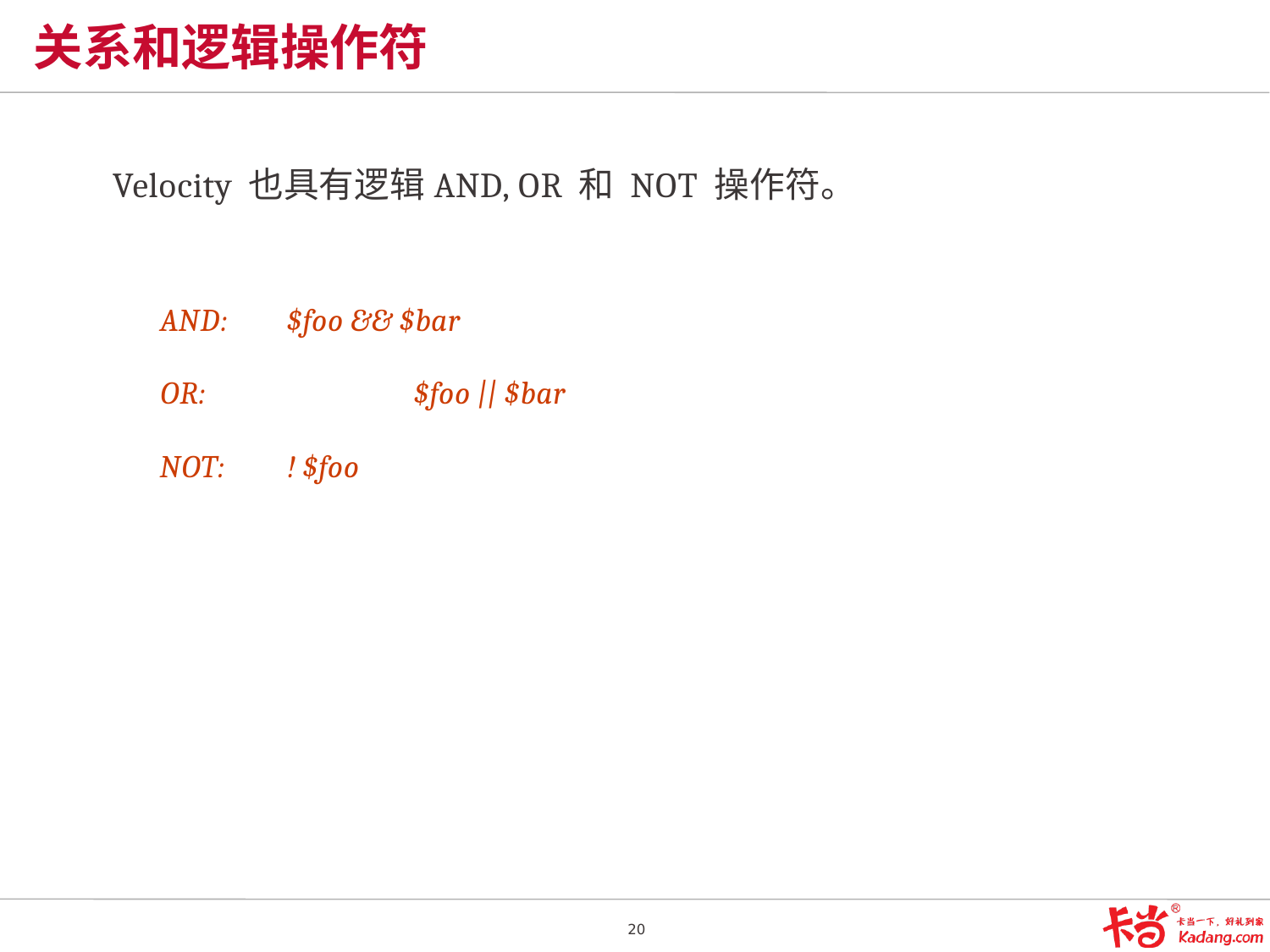

# 关系和逻辑操作符
Velocity 也具有逻辑AND, OR 和 NOT 操作符。

AND:  	$foo && $bar
OR:    		$foo || $bar
NOT:  	! $foo